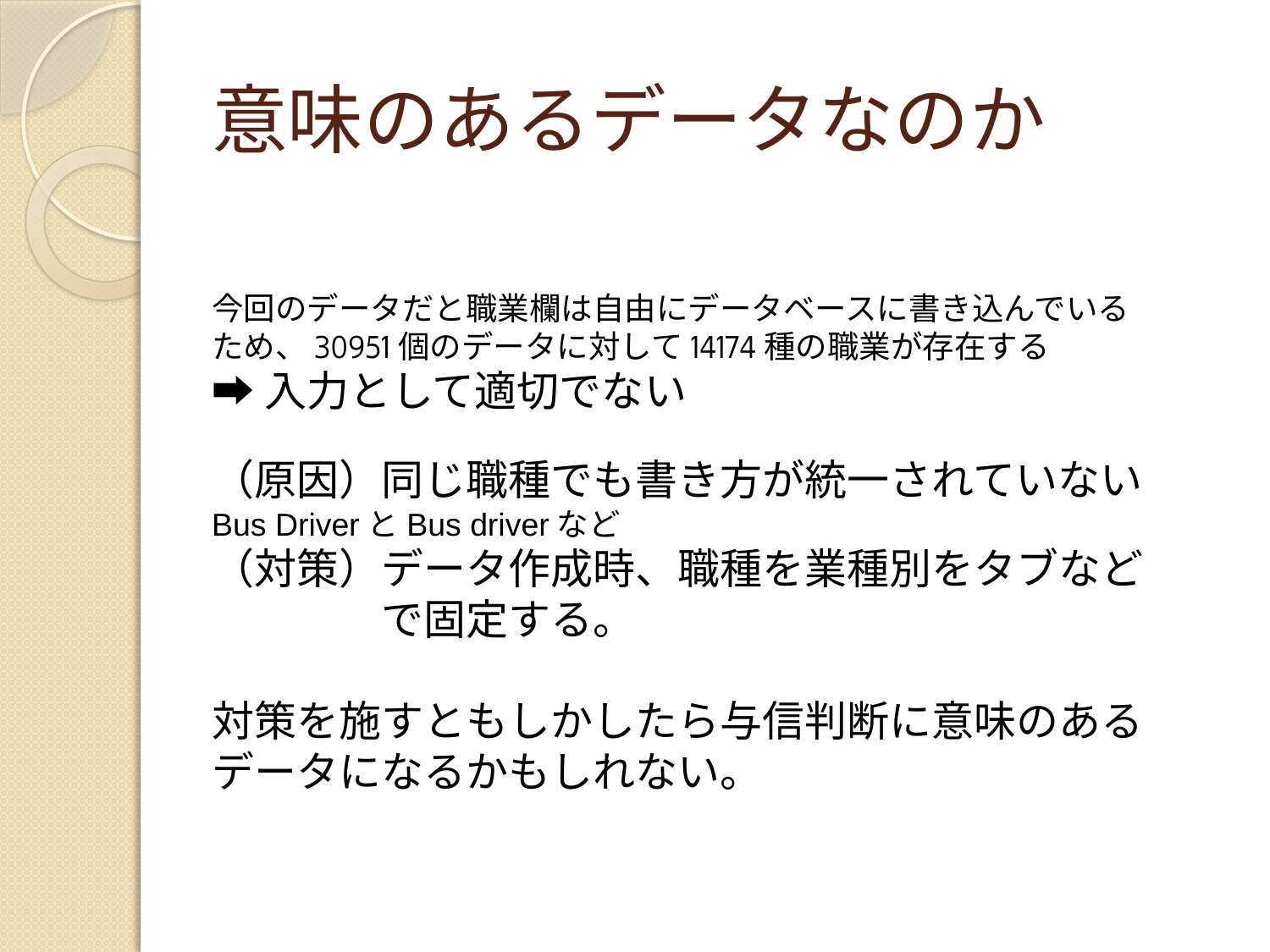

# 意味のあるデータなのか
今回のデータだと職業欄は自由にデータベースに書き込んでいるため、30951個のデータに対して14174種の職業が存在する
➡︎入力として適切でない

（原因）同じ職種でも書き方が統一されていない
Bus DriverとBus driverなど
（対策）データ作成時、職種を業種別をタブなど	　で固定する。

対策を施すともしかしたら与信判断に意味のあるデータになるかもしれない。